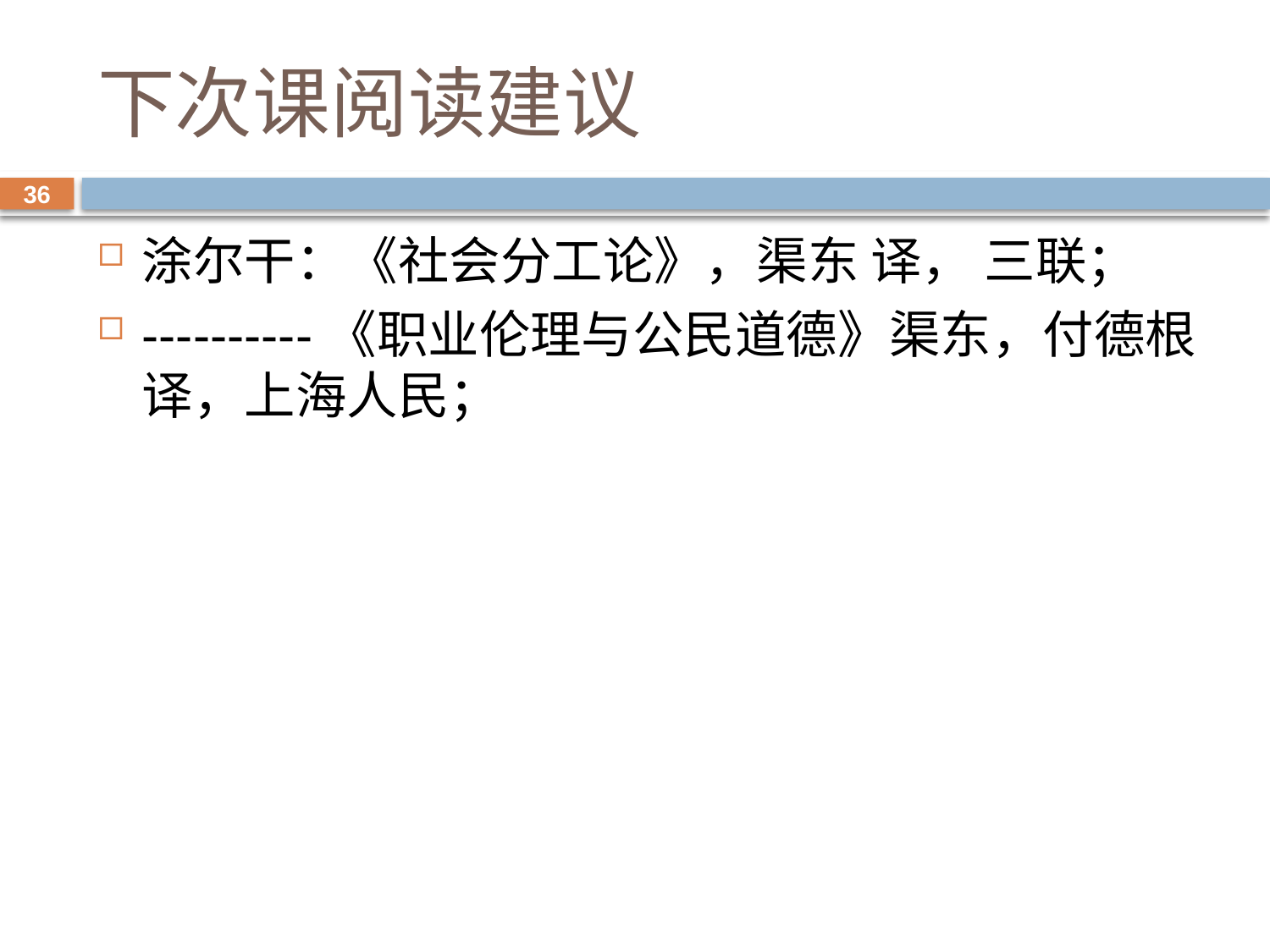

# 下次课阅读建议
36
涂尔干：《社会分工论》，渠东 译， 三联；
----------《职业伦理与公民道德》渠东，付德根 译，上海人民；